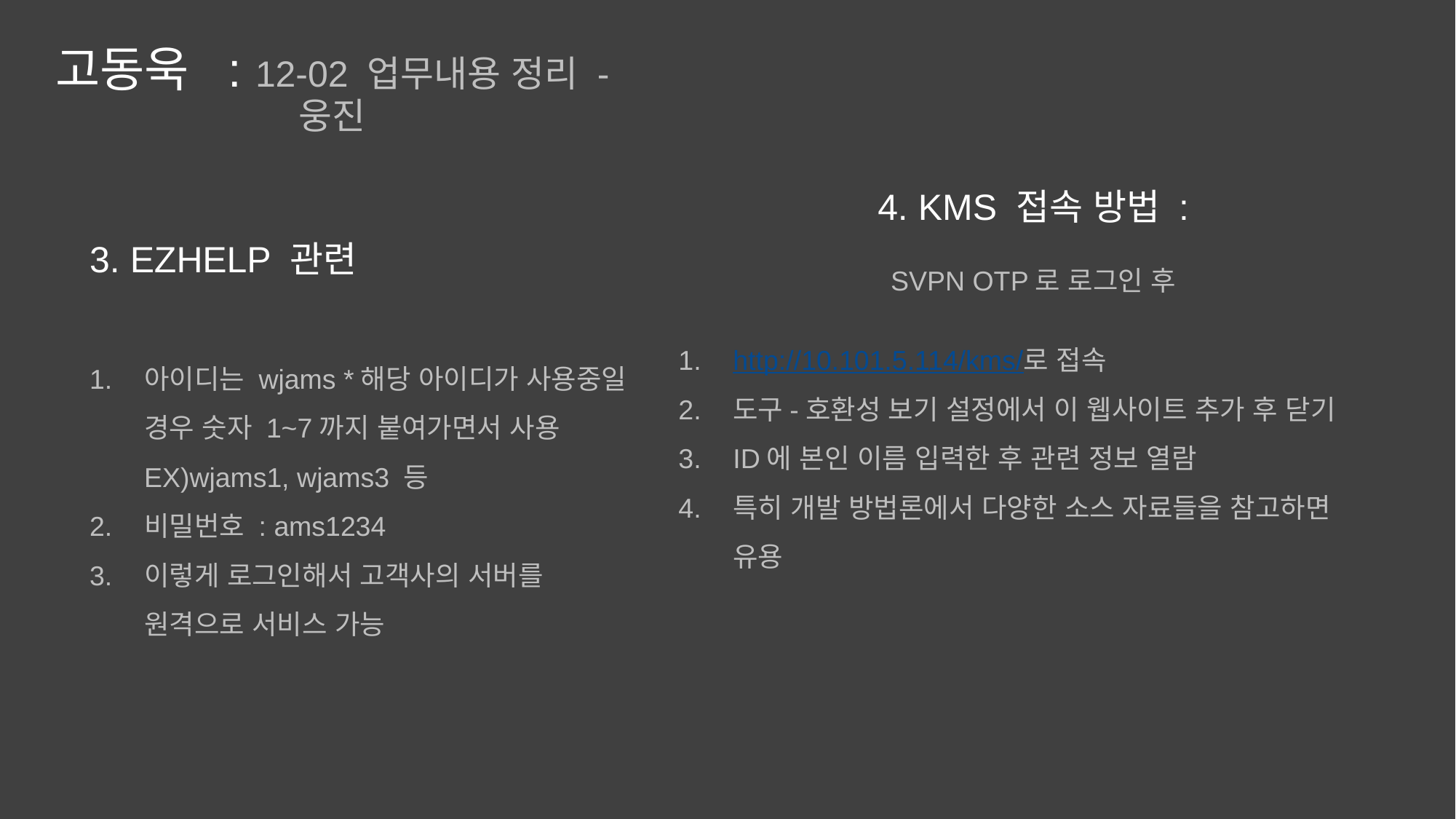

# 고동욱  : 12-02 업무내용 정리 - 웅진
4. KMS 접속 방법 :

SVPN OTP로 로그인 후

http://10.101.5.114/kms/로 접속
도구-호환성 보기 설정에서 이 웹사이트 추가 후 닫기
ID에 본인 이름 입력한 후 관련 정보 열람
특히 개발 방법론에서 다양한 소스 자료들을 참고하면 유용

3. EZHELP 관련

아이디는 wjams *해당 아이디가 사용중일 경우 숫자 1~7까지 붙여가면서 사용 EX)wjams1, wjams3 등
비밀번호 : ams1234
이렇게 로그인해서 고객사의 서버를 원격으로 서비스 가능